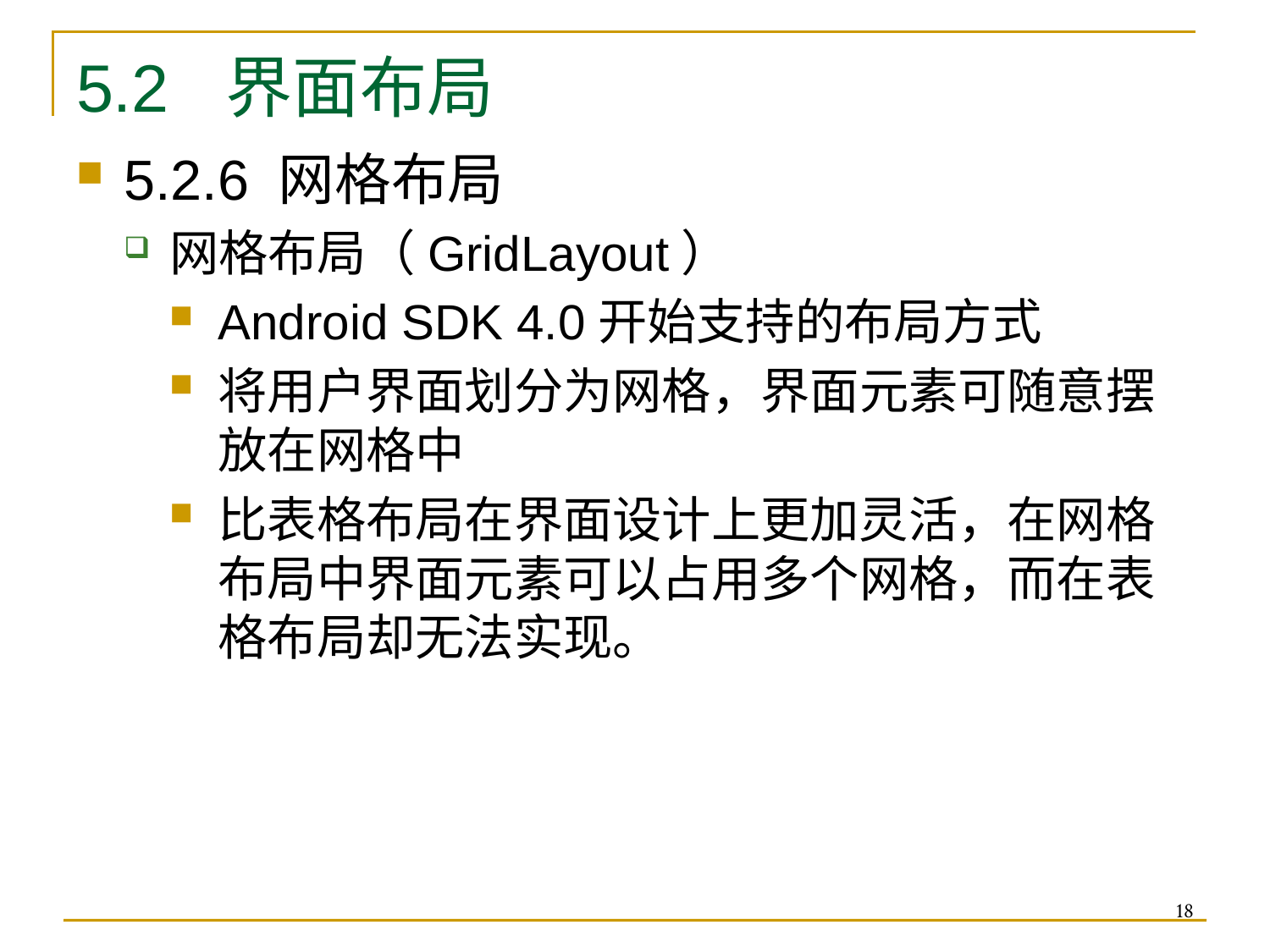

# 5.2 界面布局
5.2.6 网格布局
网格布局（GridLayout）
Android SDK 4.0开始支持的布局方式
将用户界面划分为网格，界面元素可随意摆放在网格中
比表格布局在界面设计上更加灵活，在网格布局中界面元素可以占用多个网格，而在表格布局却无法实现。
18